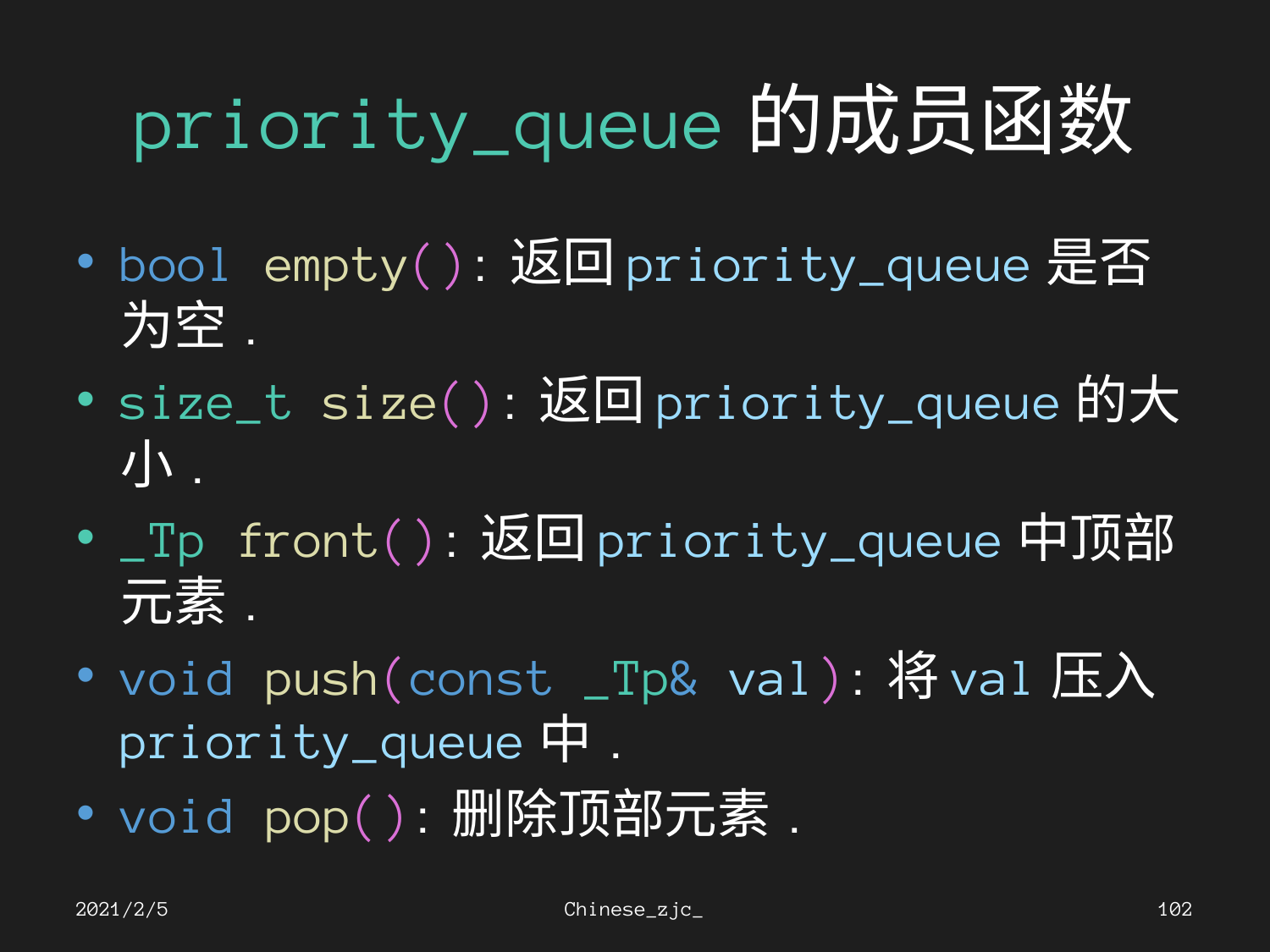

# priority_queue的成员函数
bool empty():返回priority_queue是否为空.
size_t size():返回priority_queue的大小.
_Tp front():返回priority_queue中顶部元素.
void push(const _Tp& val):将val压入priority_queue中.
void pop():删除顶部元素.
2021/2/5
Chinese_zjc_
102